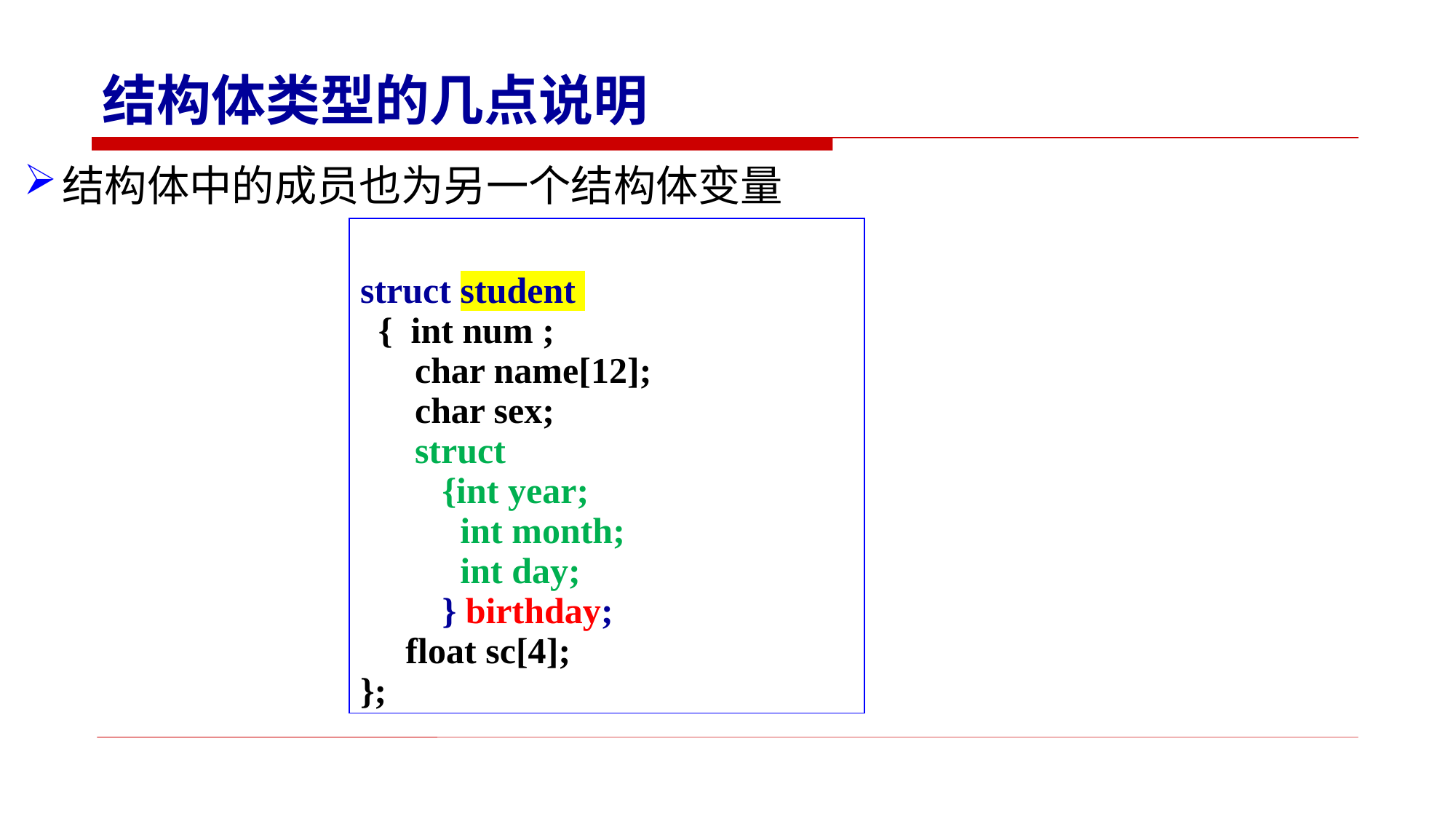

# 结构体类型的几点说明
结构体中的成员也为另一个结构体变量

struct student
  {  int num ;
      char name[12];
      char sex;
      struct
         {int year;
           int month;
           int day;
         } birthday;
     float sc[4];
};